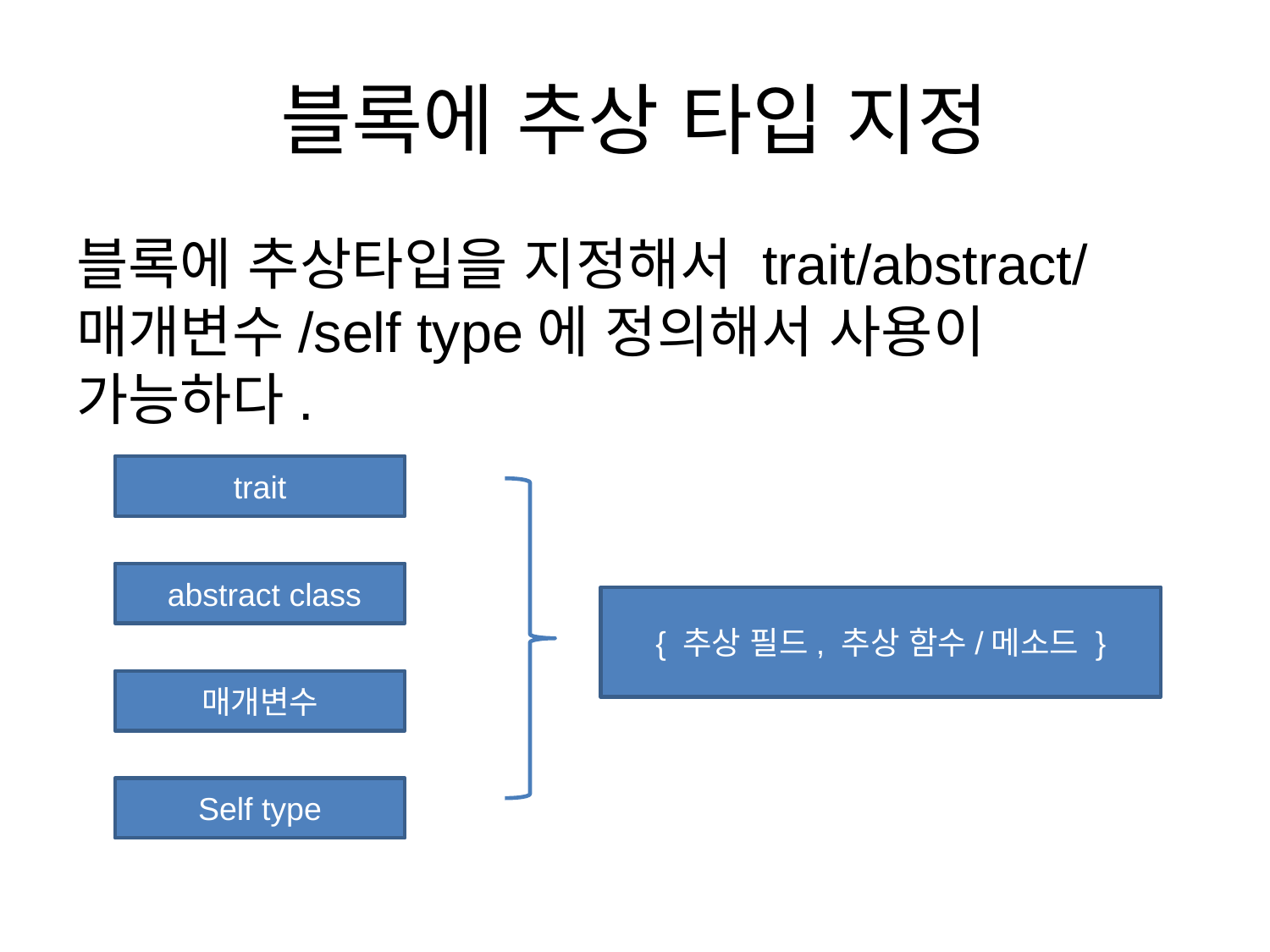

# 블록에 추상 타입 지정
블록에 추상타입을 지정해서 trait/abstract/매개변수/self type에 정의해서 사용이 가능하다.
trait

 abstract class
{ 추상 필드, 추상 함수/메소드 }
매개변수
Self type